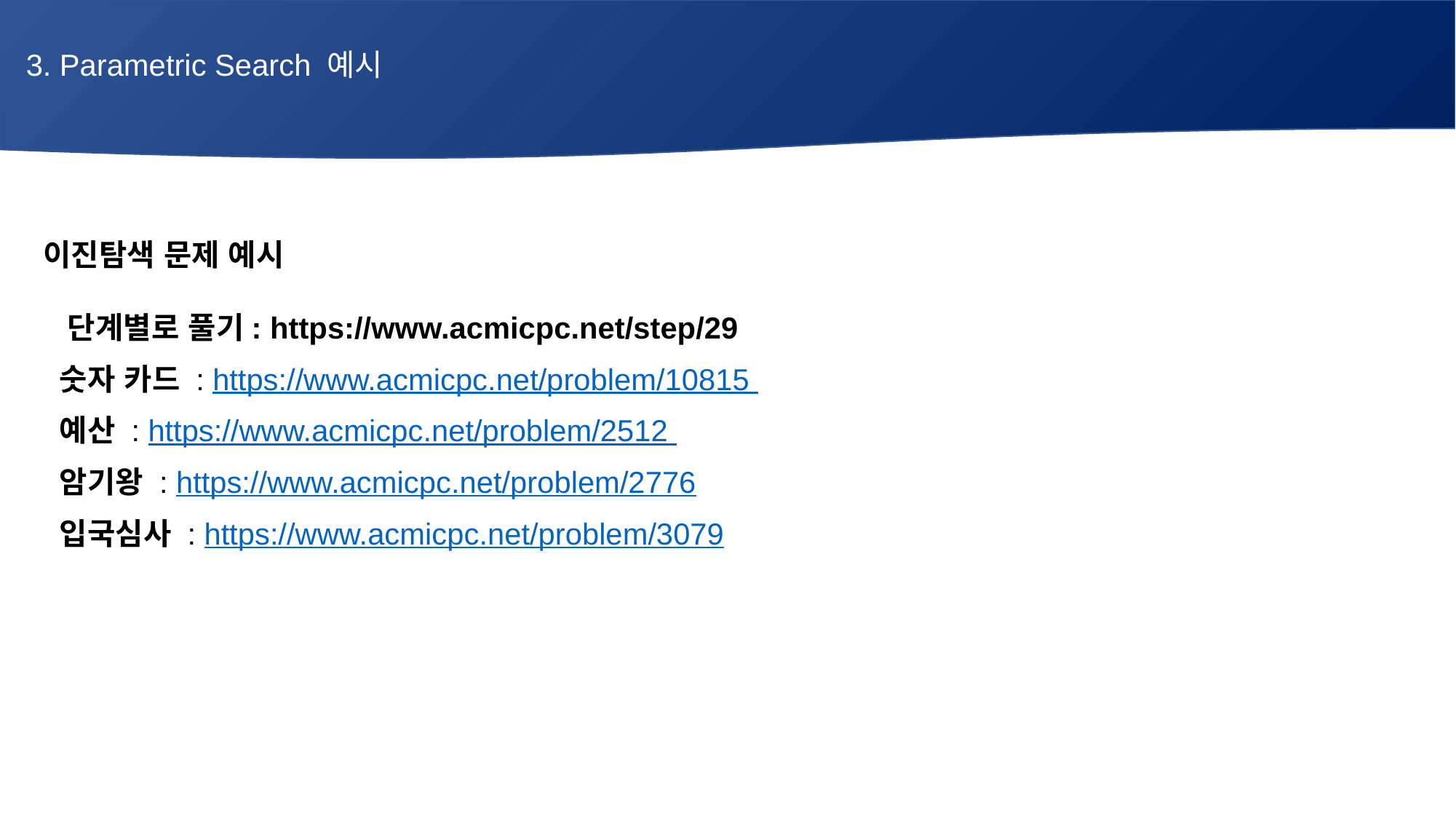

3. Parametric Search 예시
# 매주 1 과제 LV2
이진탐색 문제 예시

  단계별로 풀기: https://www.acmicpc.net/step/29
숫자 카드 : https://www.acmicpc.net/problem/10815
예산 : https://www.acmicpc.net/problem/2512
암기왕 : https://www.acmicpc.net/problem/2776
입국심사 : https://www.acmicpc.net/problem/3079